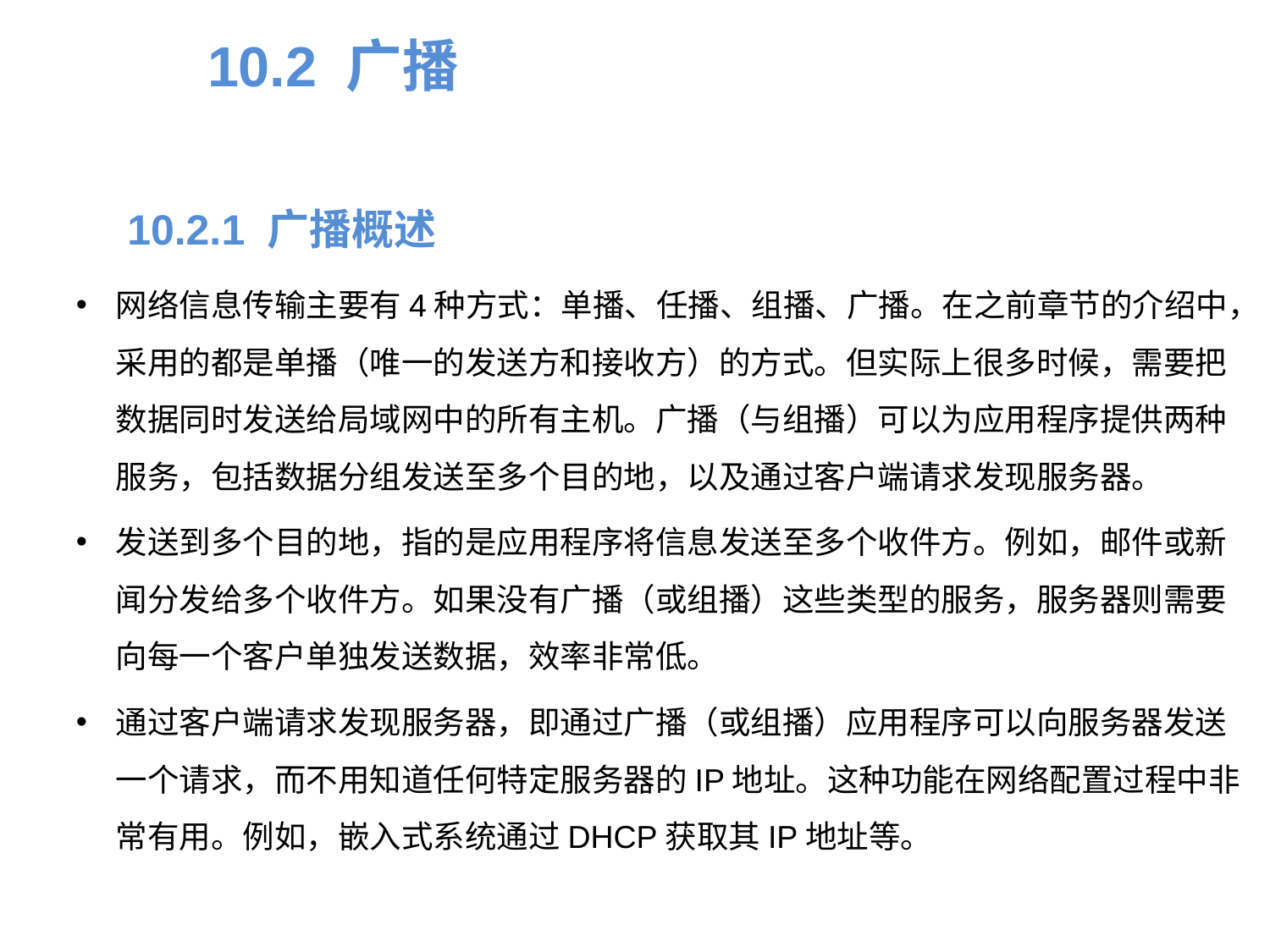

10.2 广播
10.2.1 广播概述
网络信息传输主要有4种方式：单播、任播、组播、广播。在之前章节的介绍中，采用的都是单播（唯一的发送方和接收方）的方式。但实际上很多时候，需要把数据同时发送给局域网中的所有主机。广播（与组播）可以为应用程序提供两种服务，包括数据分组发送至多个目的地，以及通过客户端请求发现服务器。
发送到多个目的地，指的是应用程序将信息发送至多个收件方。例如，邮件或新闻分发给多个收件方。如果没有广播（或组播）这些类型的服务，服务器则需要向每一个客户单独发送数据，效率非常低。
通过客户端请求发现服务器，即通过广播（或组播）应用程序可以向服务器发送一个请求，而不用知道任何特定服务器的IP地址。这种功能在网络配置过程中非常有用。例如，嵌入式系统通过DHCP获取其IP地址等。